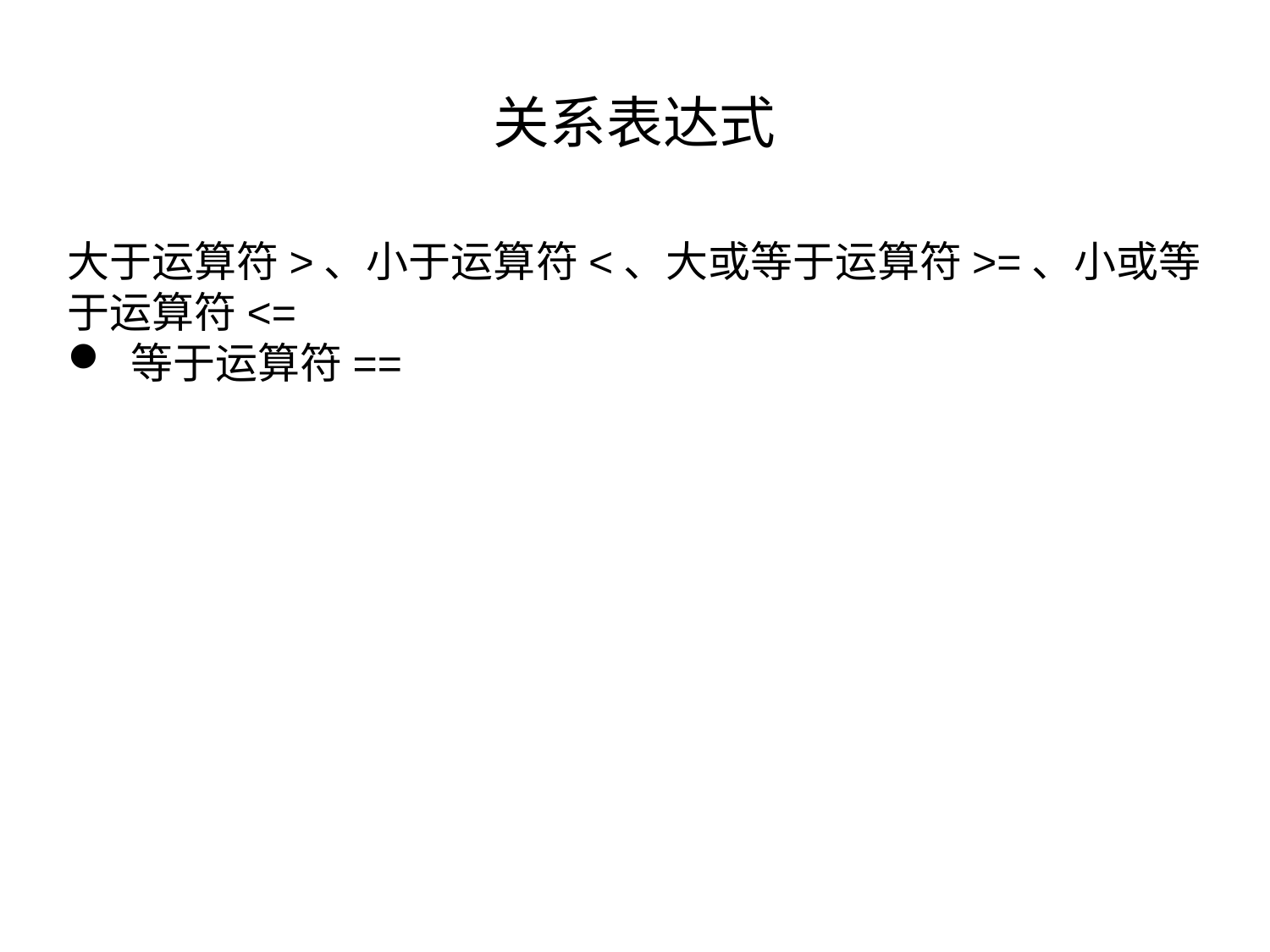

关系表达式
大于运算符>、小于运算符<、大或等于运算符>=、小或等于运算符<=
等于运算符==